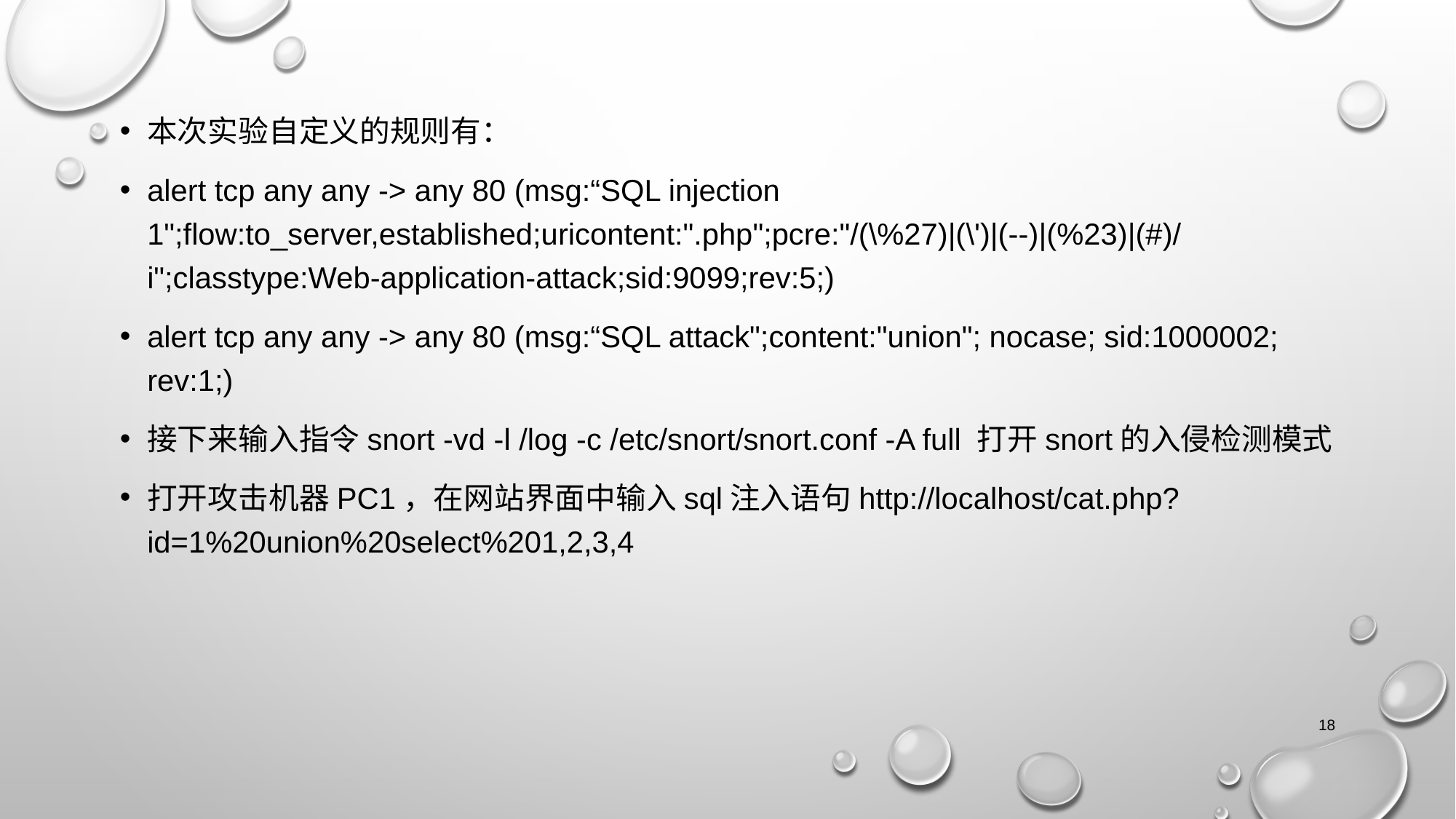

本次实验自定义的规则有：
alert tcp any any -> any 80 (msg:“SQL injection 1";flow:to_server,established;uricontent:".php";pcre:"/(\%27)|(\')|(--)|(%23)|(#)/i";classtype:Web-application-attack;sid:9099;rev:5;)
alert tcp any any -> any 80 (msg:“SQL attack";content:"union"; nocase; sid:1000002; rev:1;)
接下来输入指令snort -vd -l /log -c /etc/snort/snort.conf -A full 打开snort的入侵检测模式
打开攻击机器PC1，在网站界面中输入sql注入语句http://localhost/cat.php?id=1%20union%20select%201,2,3,4

18